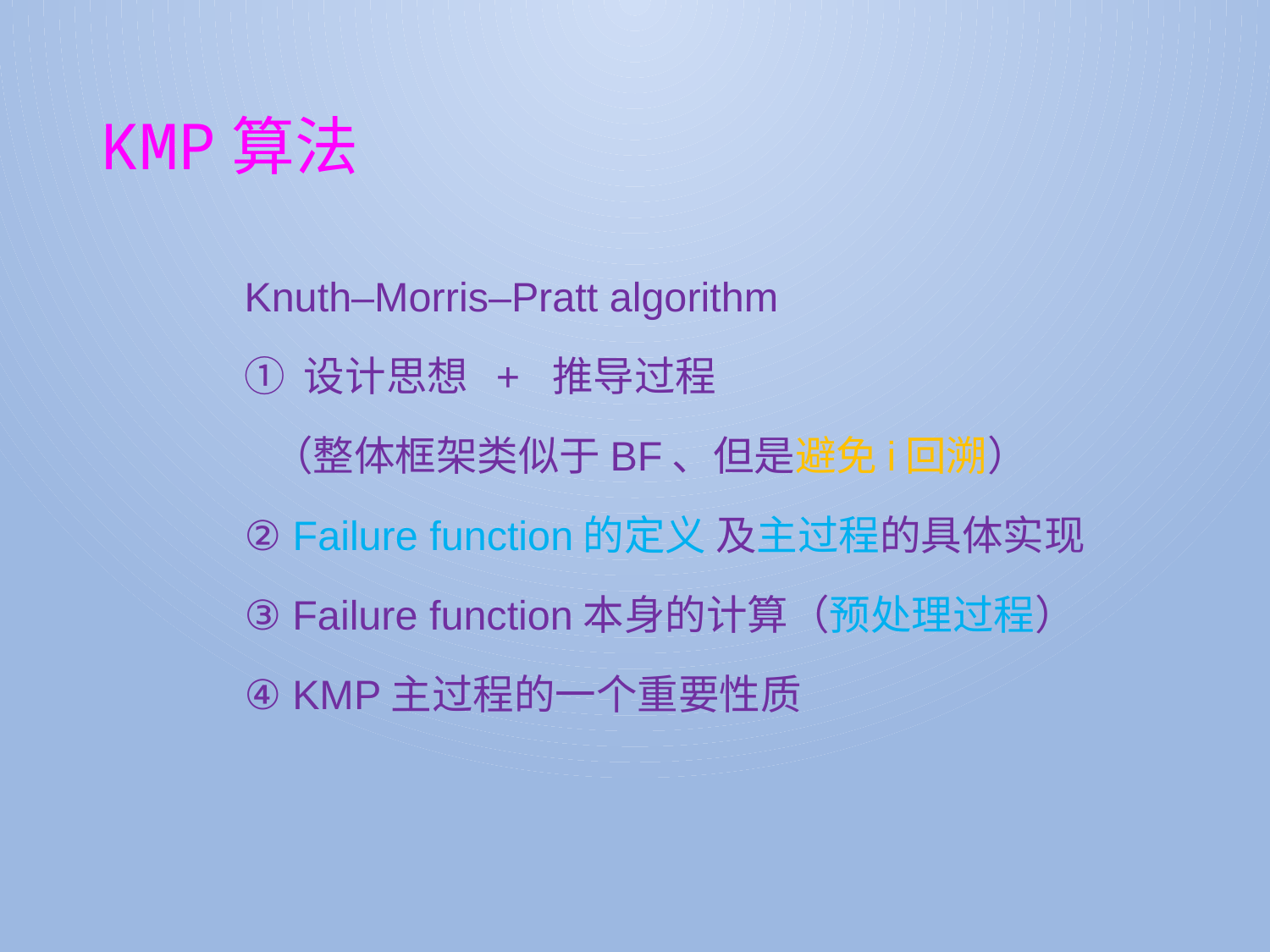

# KMP算法
Knuth–Morris–Pratt algorithm
① 设计思想  +  推导过程
  （整体框架类似于BF、但是避免i回溯）
② Failure function的定义 及主过程的具体实现
③ Failure function本身的计算（预处理过程）
④ KMP主过程的一个重要性质